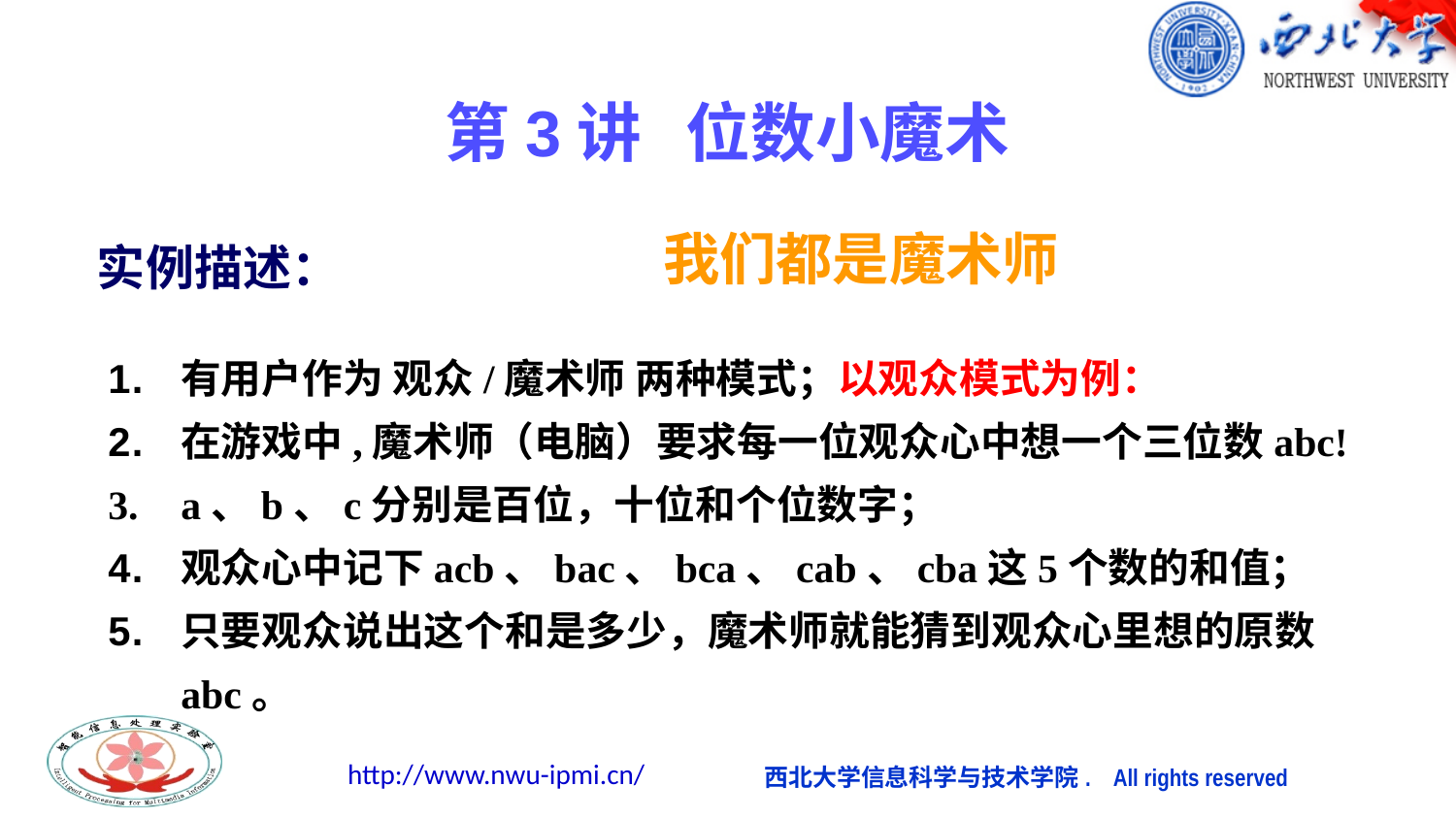

# 第3讲   位数小魔术
实例描述：
     我们都是魔术师
有用户作为 观众/魔术师 两种模式；以观众模式为例：
在游戏中,魔术师（电脑）要求每一位观众心中想一个三位数abc!
a、b、c分别是百位，十位和个位数字；
观众心中记下acb、bac、bca、cab、cba这5个数的和值；
只要观众说出这个和是多少，魔术师就能猜到观众心里想的原数abc。